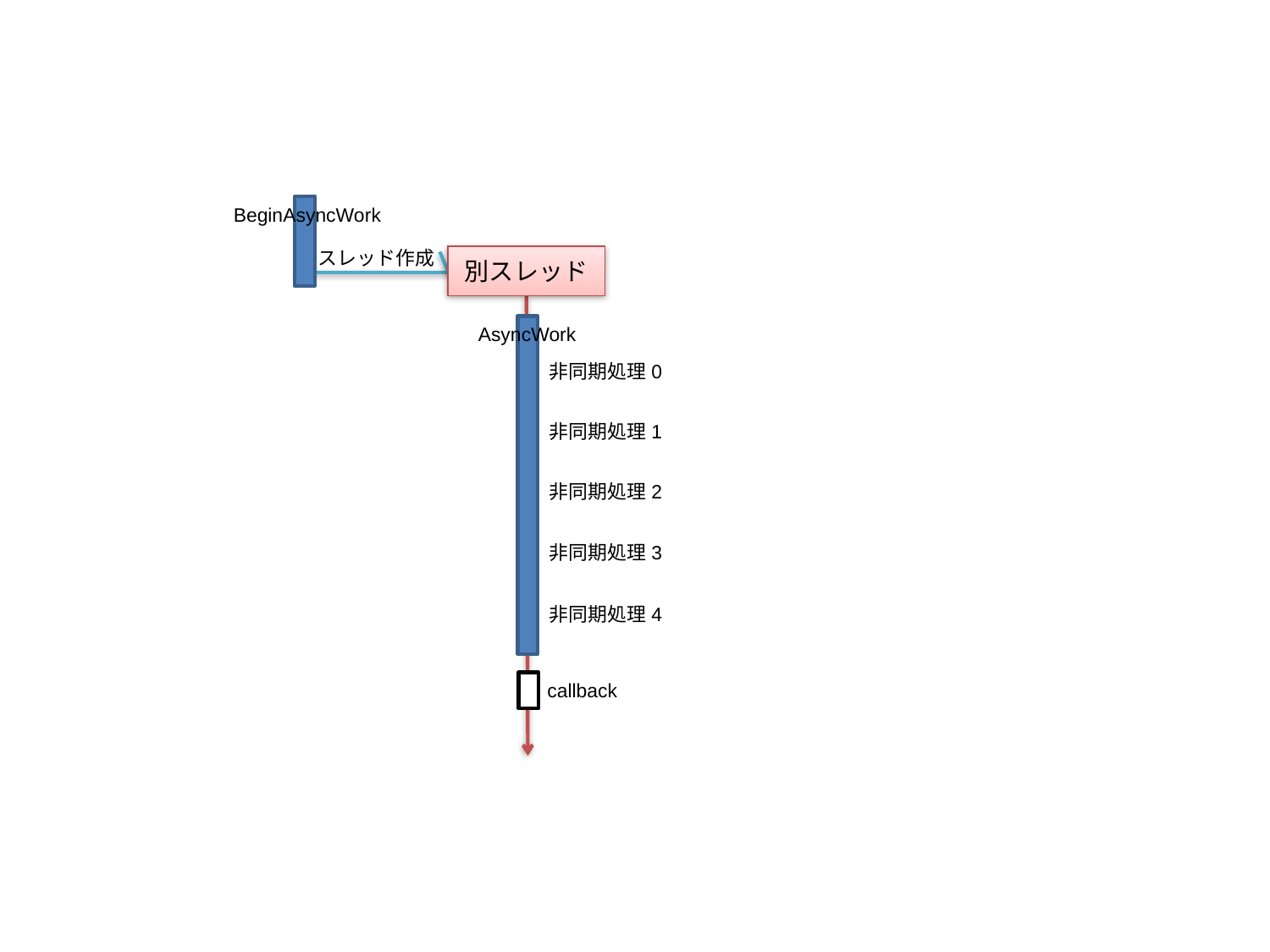

BeginAsyncWork

スレッド作成
別スレッド
AsyncWork

非同期処理0
非同期処理1
非同期処理2
非同期処理3
非同期処理4

callback